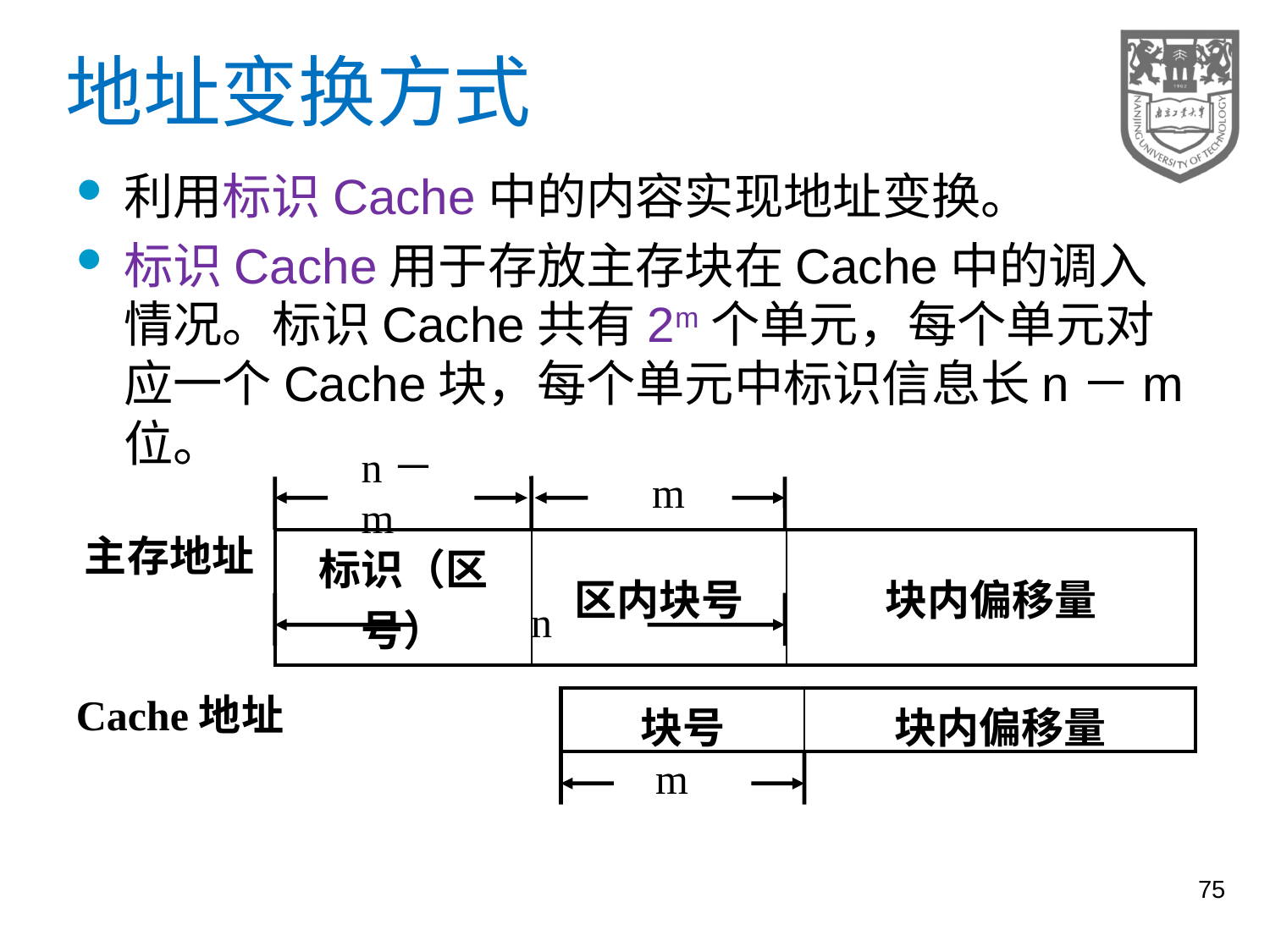

# 地址变换方式
利用标识Cache中的内容实现地址变换。
标识Cache用于存放主存块在Cache中的调入情况。标识Cache共有2m个单元，每个单元对应一个Cache块，每个单元中标识信息长n－m位。
n－m
m

主存地址
| 标识（区号） | 区内块号 | 块内偏移量 |
| --- | --- | --- |

n

Cache地址
| 块号 | 块内偏移量 |
| --- | --- |

m

75